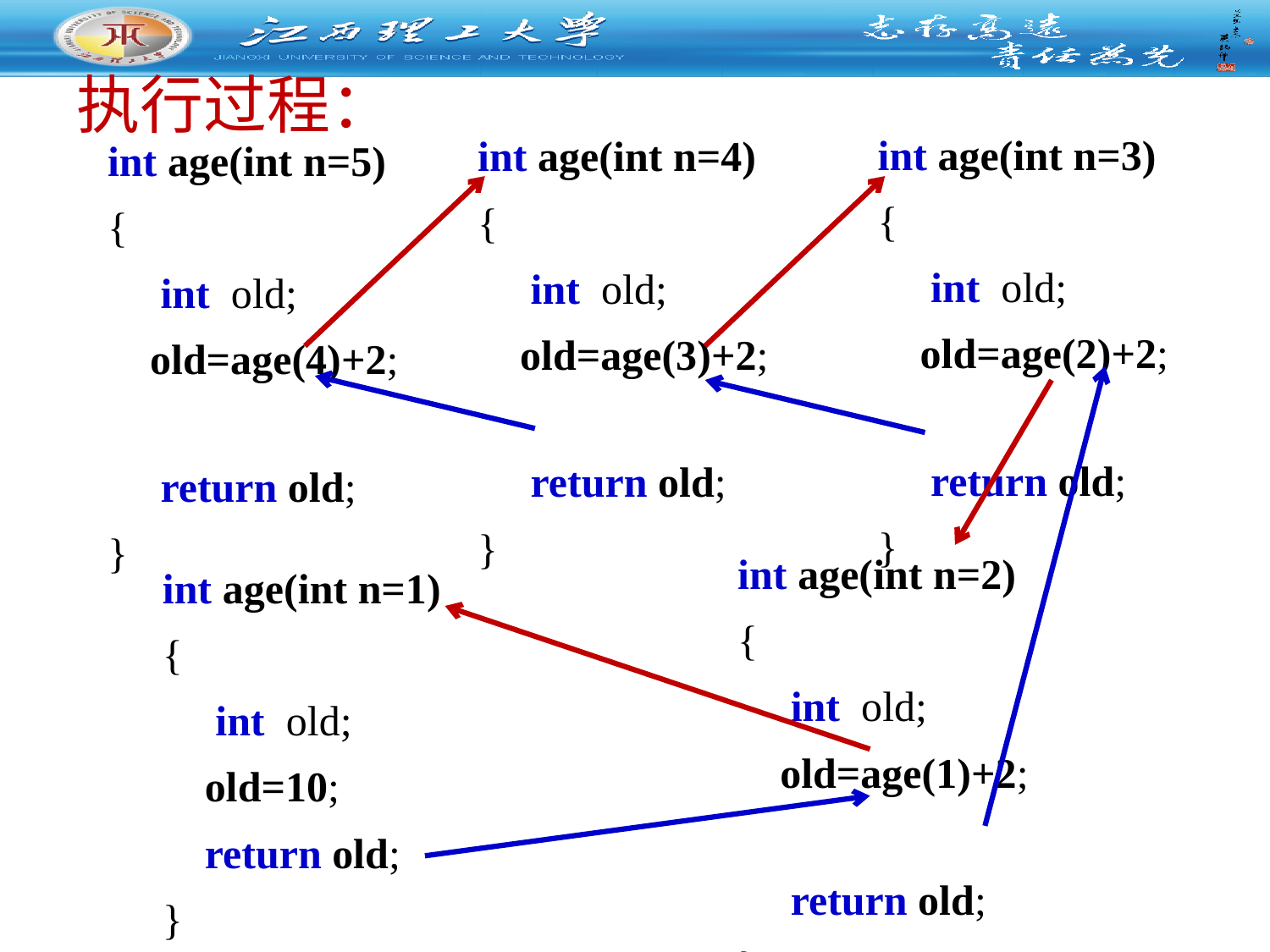

# 执行过程：
int age(int n=3)
{
     int  old;
    old=age(2)+2;
     return old;
}
int age(int n=4)
{
     int  old;
    old=age(3)+2;
     return old;
}
int age(int n=5)
{
     int  old;
    old=age(4)+2;
     return old;
}
int age(int n=2)
{
     int  old;
    old=age(1)+2;
     return old;
}
int age(int n=1)
{
     int  old;
    old=10;
    return old;
}